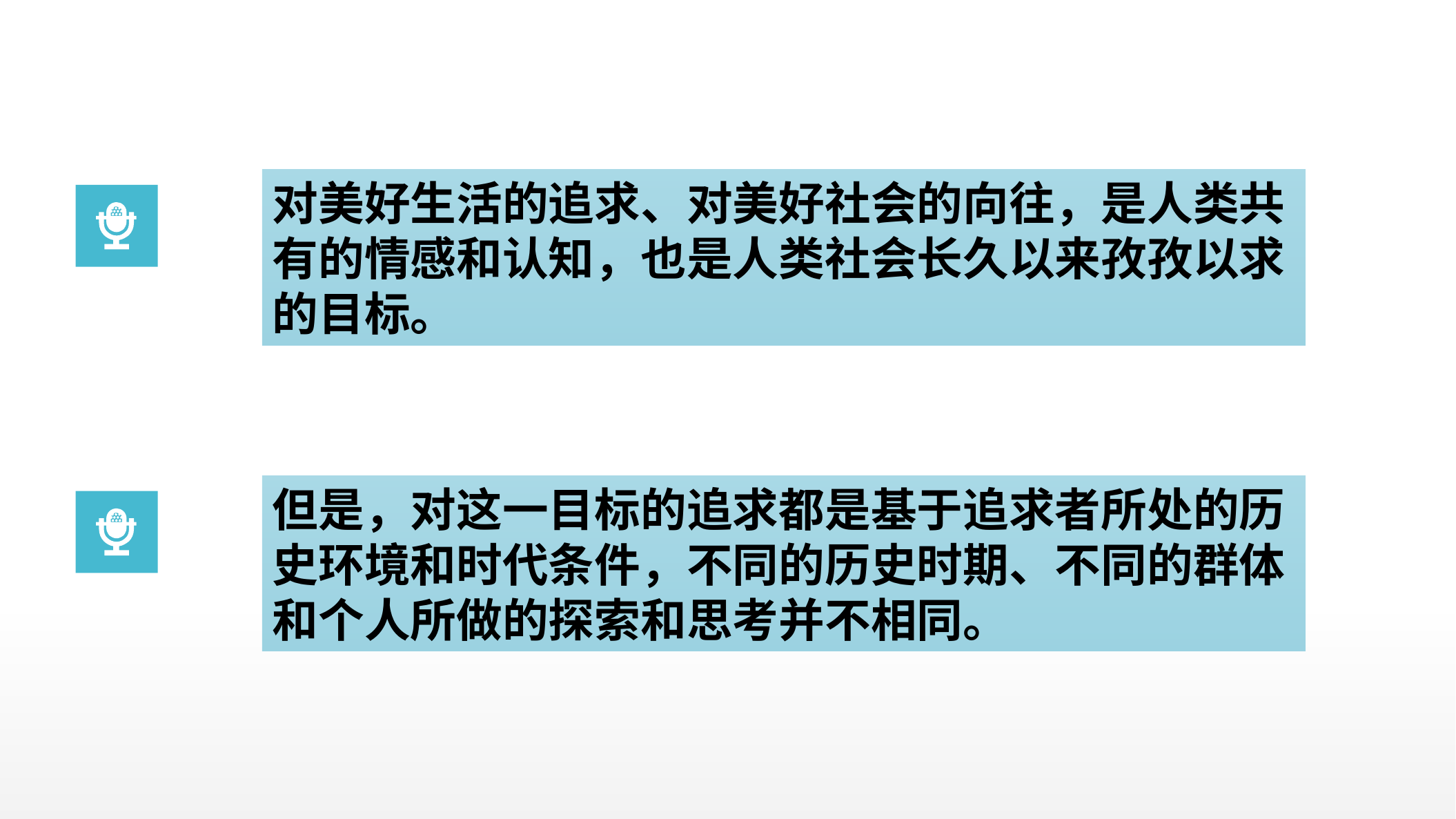

对美好生活的追求、对美好社会的向往，是人类共有的情感和认知，也是人类社会长久以来孜孜以求的目标。

但是，对这一目标的追求都是基于追求者所处的历史环境和时代条件，不同的历史时期、不同的群体和个人所做的探索和思考并不相同。